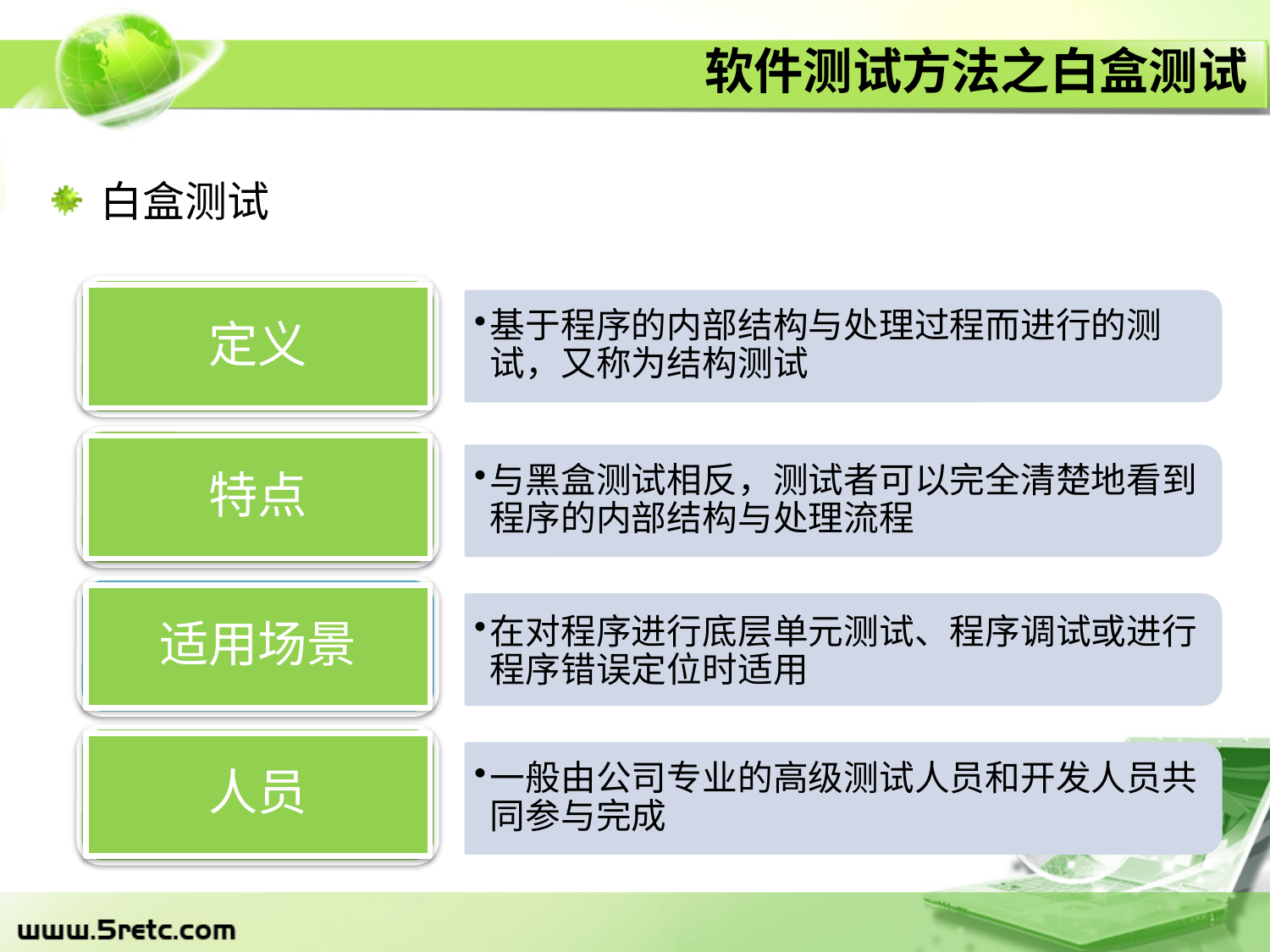

# 软件测试方法之白盒测试
白盒测试

定义

基于程序的内部结构与处理过程而进行的测试，又称为结构测试

特点

与黑盒测试相反，测试者可以完全清楚地看到程序的内部结构与处理流程

适用场景

在对程序进行底层单元测试、程序调试或进行程序错误定位时适用

人员

一般由公司专业的高级测试人员和开发人员共同参与完成